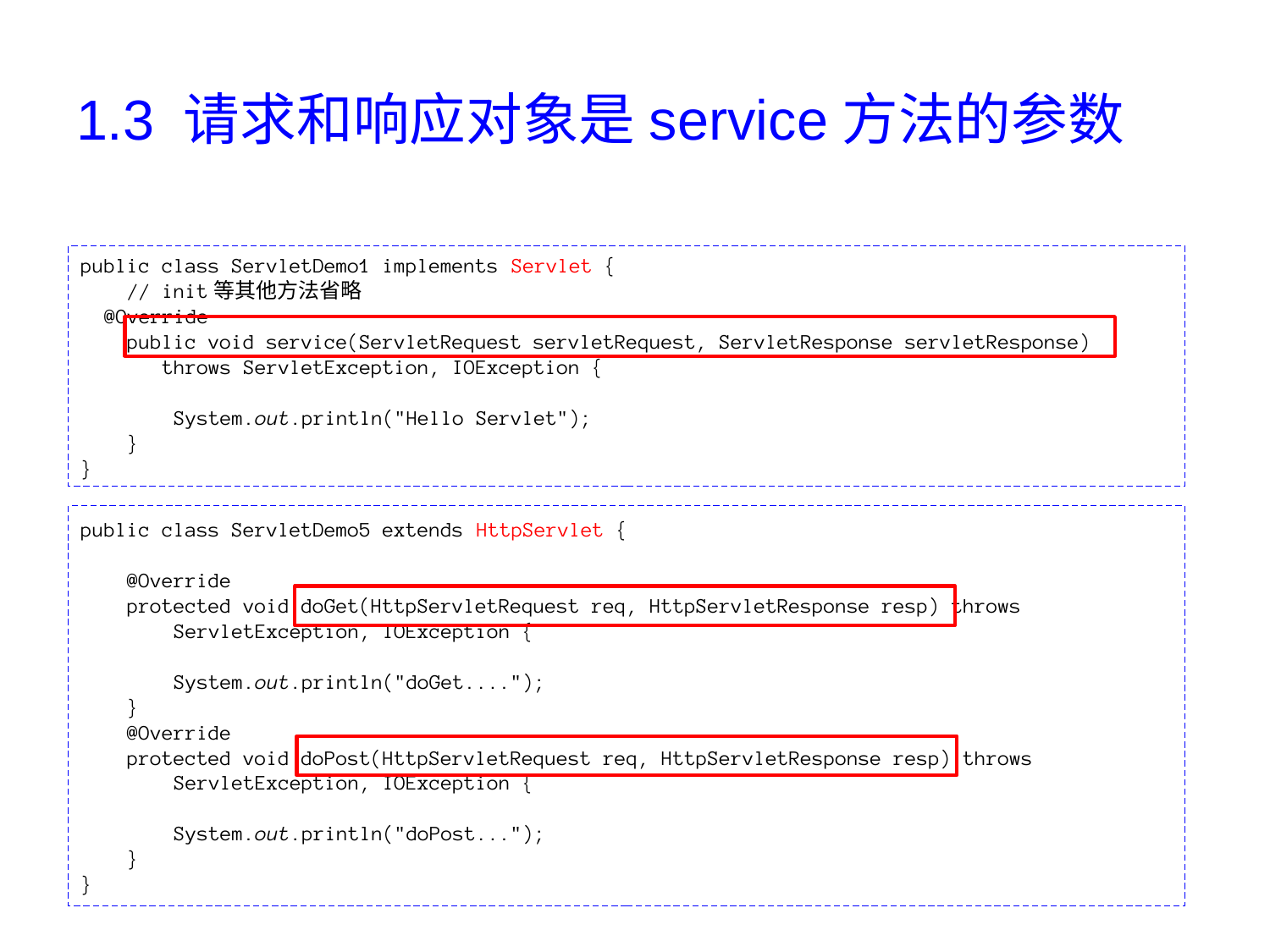

# 1.3 请求和响应对象是service方法的参数
public class ServletDemo1 implements Servlet {
    // init等其他方法省略
    @Override
    public void service(ServletRequest servletRequest, ServletResponse servletResponse)
       throws ServletException, IOException {
        System.out.println("Hello Servlet");
    }
}

public class ServletDemo5 extends HttpServlet {
    @Override
    protected void doGet(HttpServletRequest req, HttpServletResponse resp) throws
        ServletException, IOException {
        System.out.println("doGet....");
    }
    @Override
    protected void doPost(HttpServletRequest req, HttpServletResponse resp) throws
        ServletException, IOException {
        System.out.println("doPost...");
    }
}